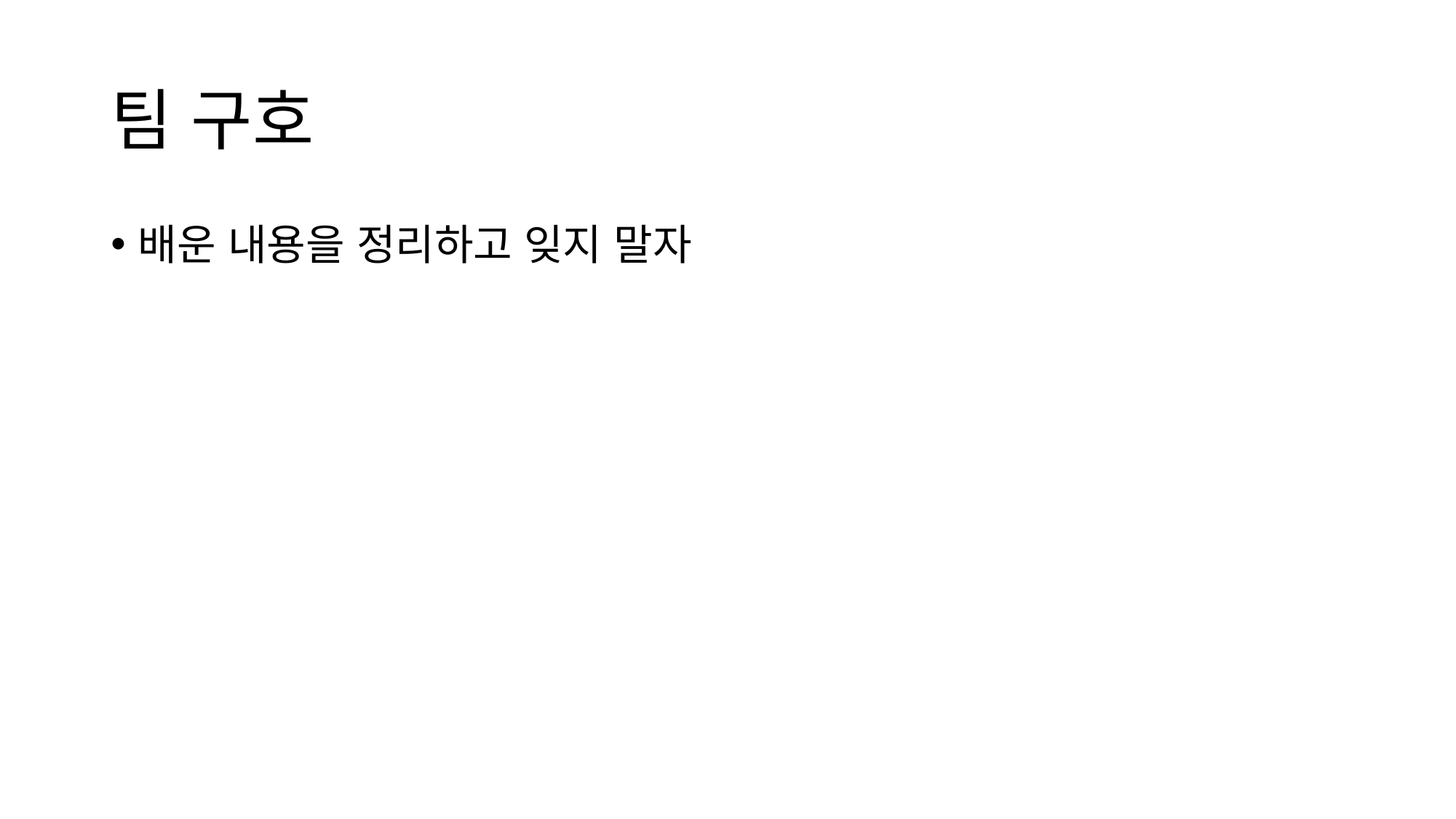

# 팀 구호
배운 내용을 정리하고 잊지 말자